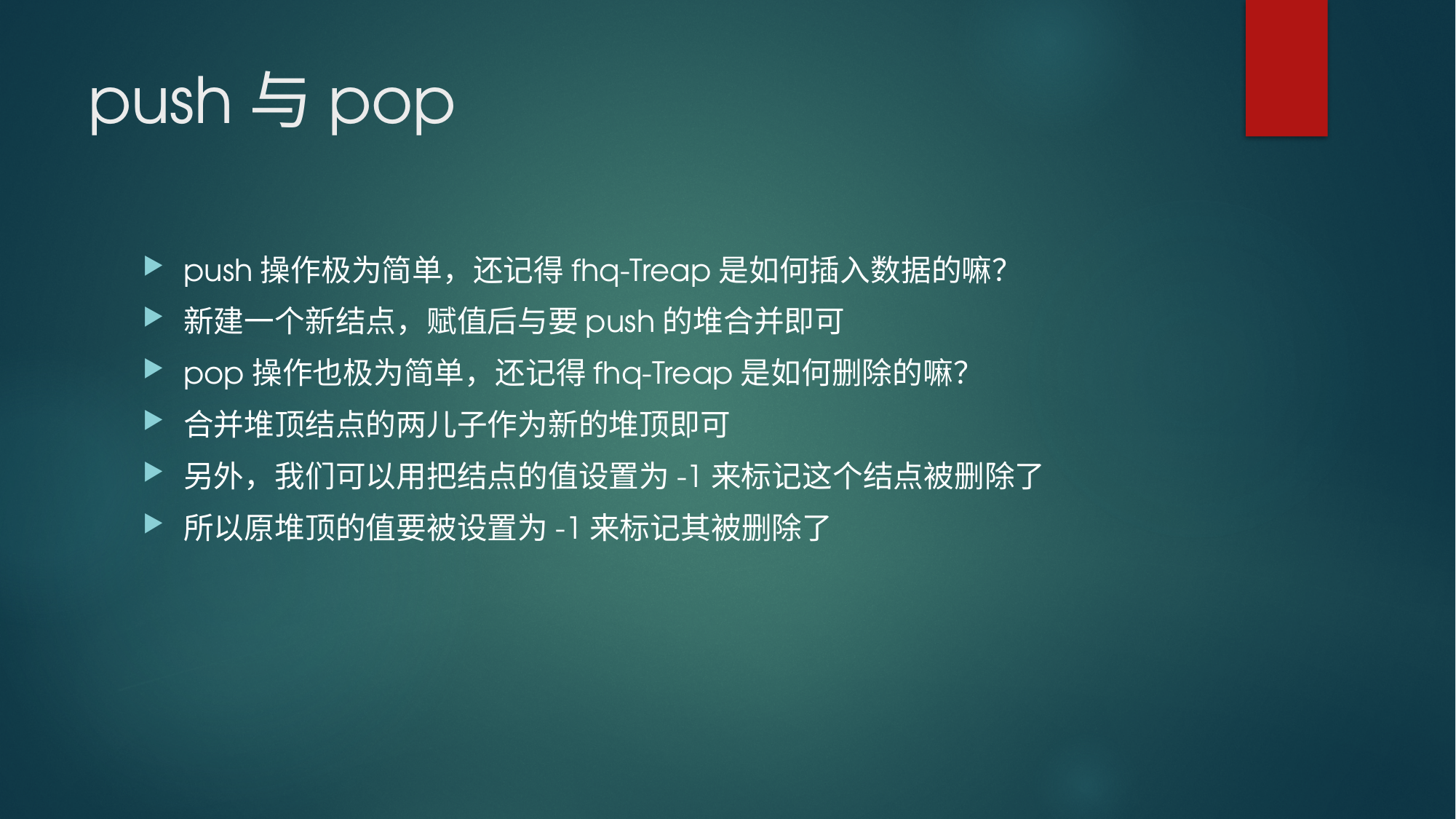

# push与pop
push操作极为简单，还记得fhq-Treap是如何插入数据的嘛？
新建一个新结点，赋值后与要push的堆合并即可
pop操作也极为简单，还记得fhq-Treap是如何删除的嘛？
合并堆顶结点的两儿子作为新的堆顶即可
另外，我们可以用把结点的值设置为-1来标记这个结点被删除了
所以原堆顶的值要被设置为-1来标记其被删除了